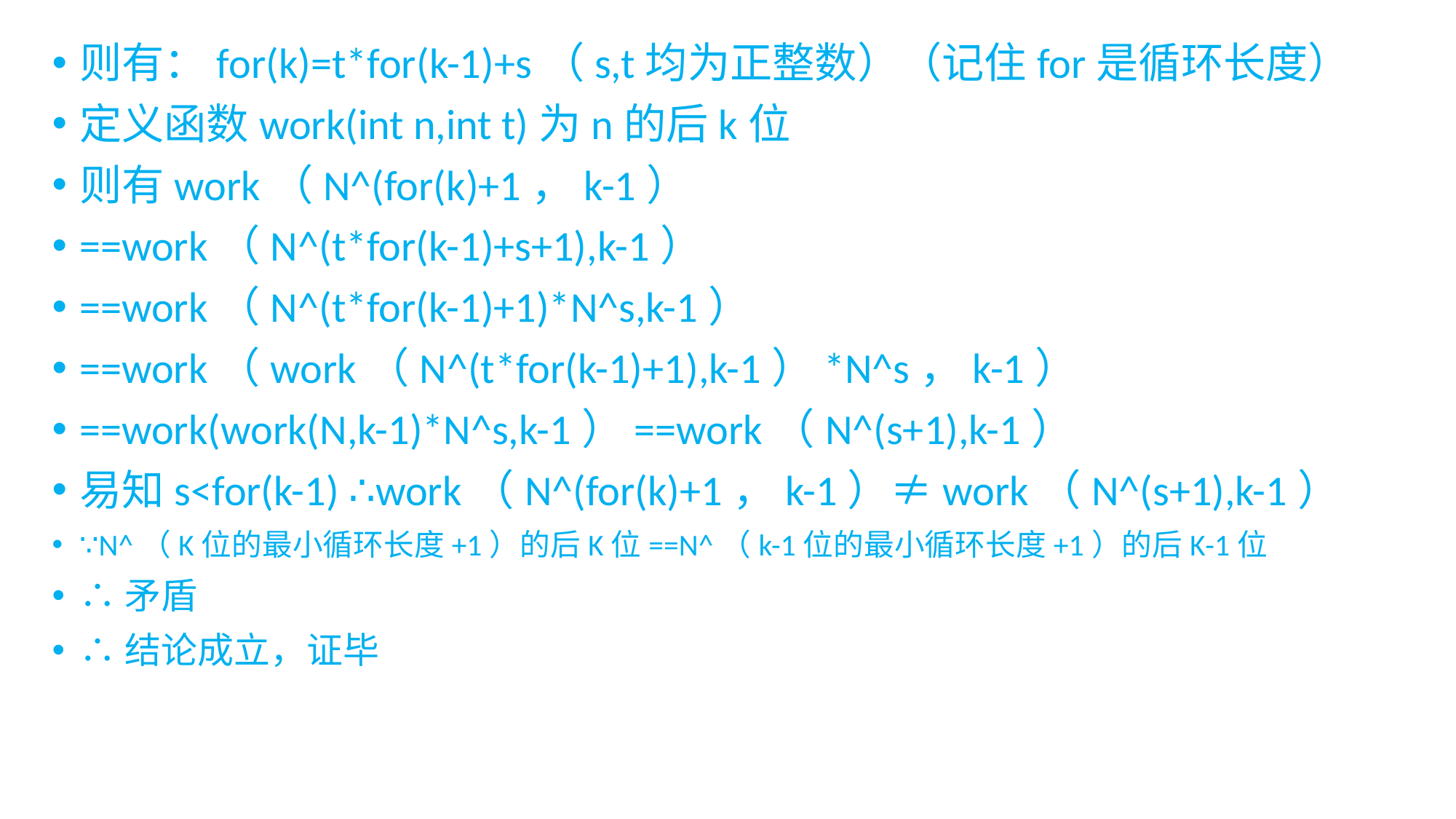

则有：for(k)=t*for(k-1)+s（s,t均为正整数）（记住for是循环长度）
定义函数work(int n,int t)为n的后k位
则有work（N^(for(k)+1，k-1）
==work（N^(t*for(k-1)+s+1),k-1）
==work（N^(t*for(k-1)+1)*N^s,k-1）
==work（work（N^(t*for(k-1)+1),k-1）*N^s，k-1）
==work(work(N,k-1)*N^s,k-1）==work（N^(s+1),k-1）
易知s<for(k-1) ∴work（N^(for(k)+1，k-1）≠work（N^(s+1),k-1）
∵N^（K位的最小循环长度+1）的后K位==N^（k-1位的最小循环长度+1）的后K-1位
∴矛盾
∴结论成立，证毕